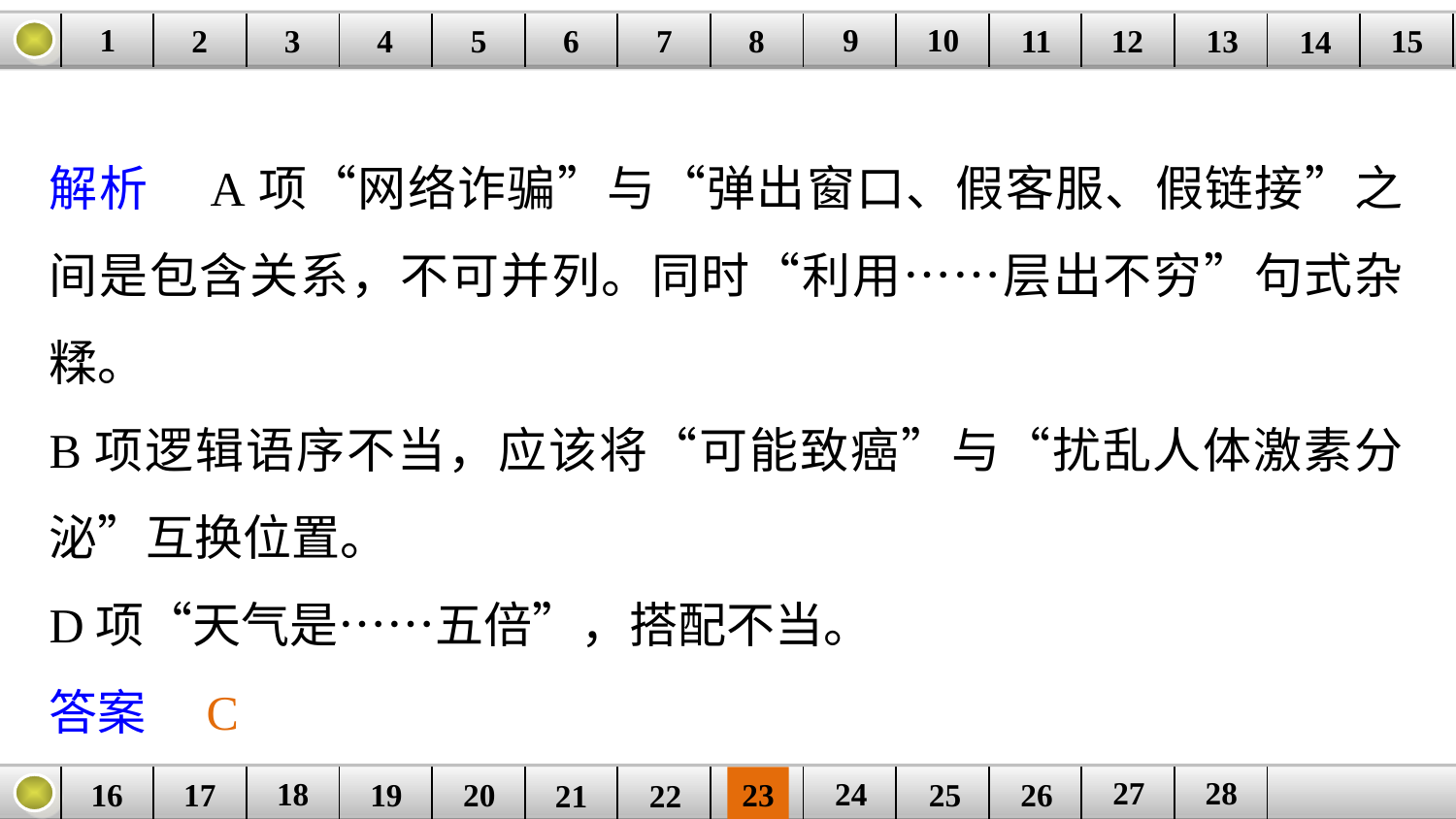

9
10
1
3
4
5
6
8
11
2
12
15
|  |  |  |  |  |  |  |  |  |  |  |  |  |  |  |
| --- | --- | --- | --- | --- | --- | --- | --- | --- | --- | --- | --- | --- | --- | --- |
7
13
14

解析　A项“网络诈骗”与“弹出窗口、假客服、假链接”之间是包含关系，不可并列。同时“利用……层出不穷”句式杂糅。
B项逻辑语序不当，应该将“可能致癌”与“扰乱人体激素分泌”互换位置。
D项“天气是……五倍”，搭配不当。
答案　C

27
28
18
24
16
25
26
|  |  |  |  |  |  |  |  |  |  |  |  |  |
| --- | --- | --- | --- | --- | --- | --- | --- | --- | --- | --- | --- | --- |
23
17
19
20
21
22